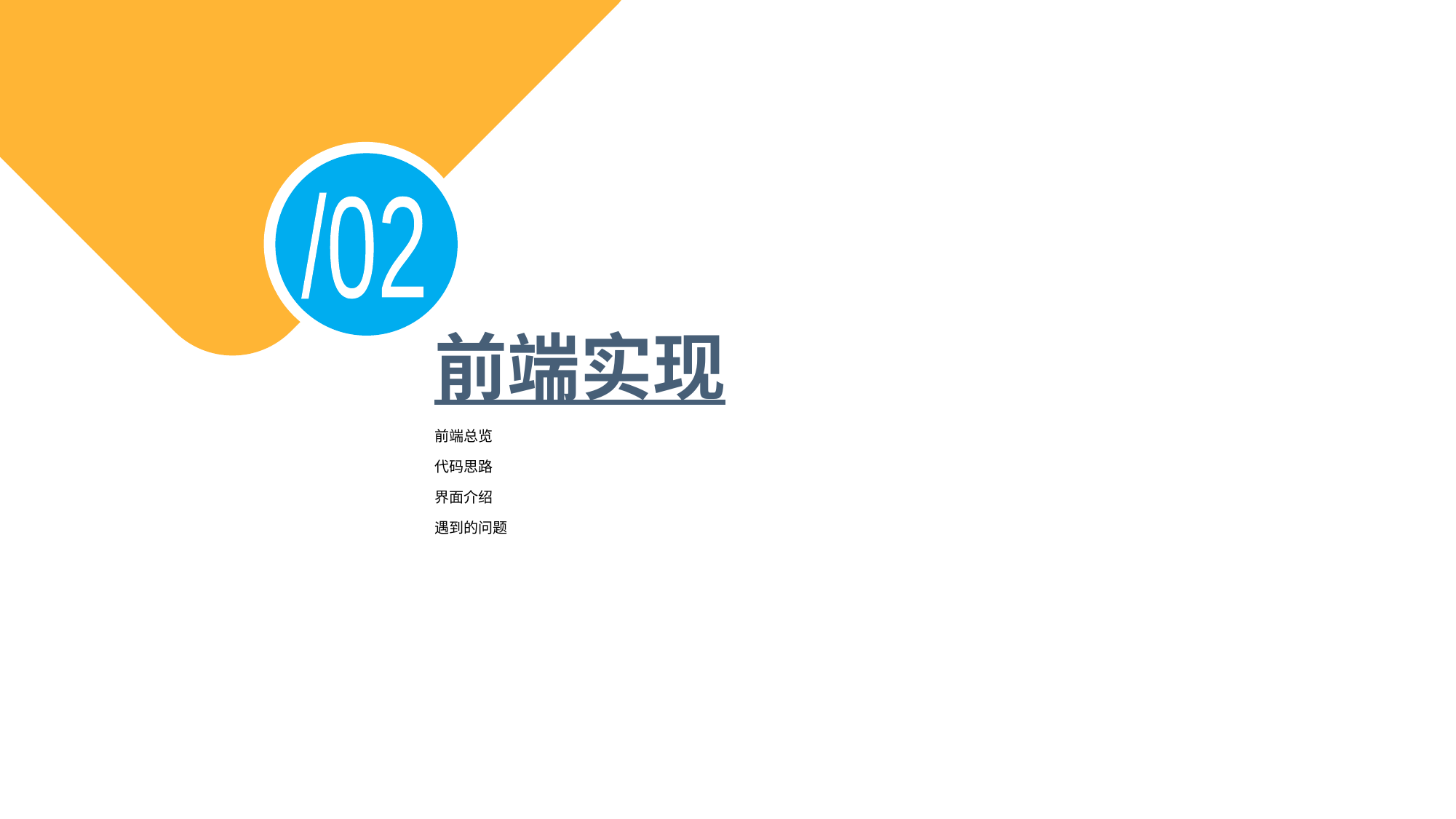

/02
# 前端实现
前端总览
代码思路
界面介绍
遇到的问题